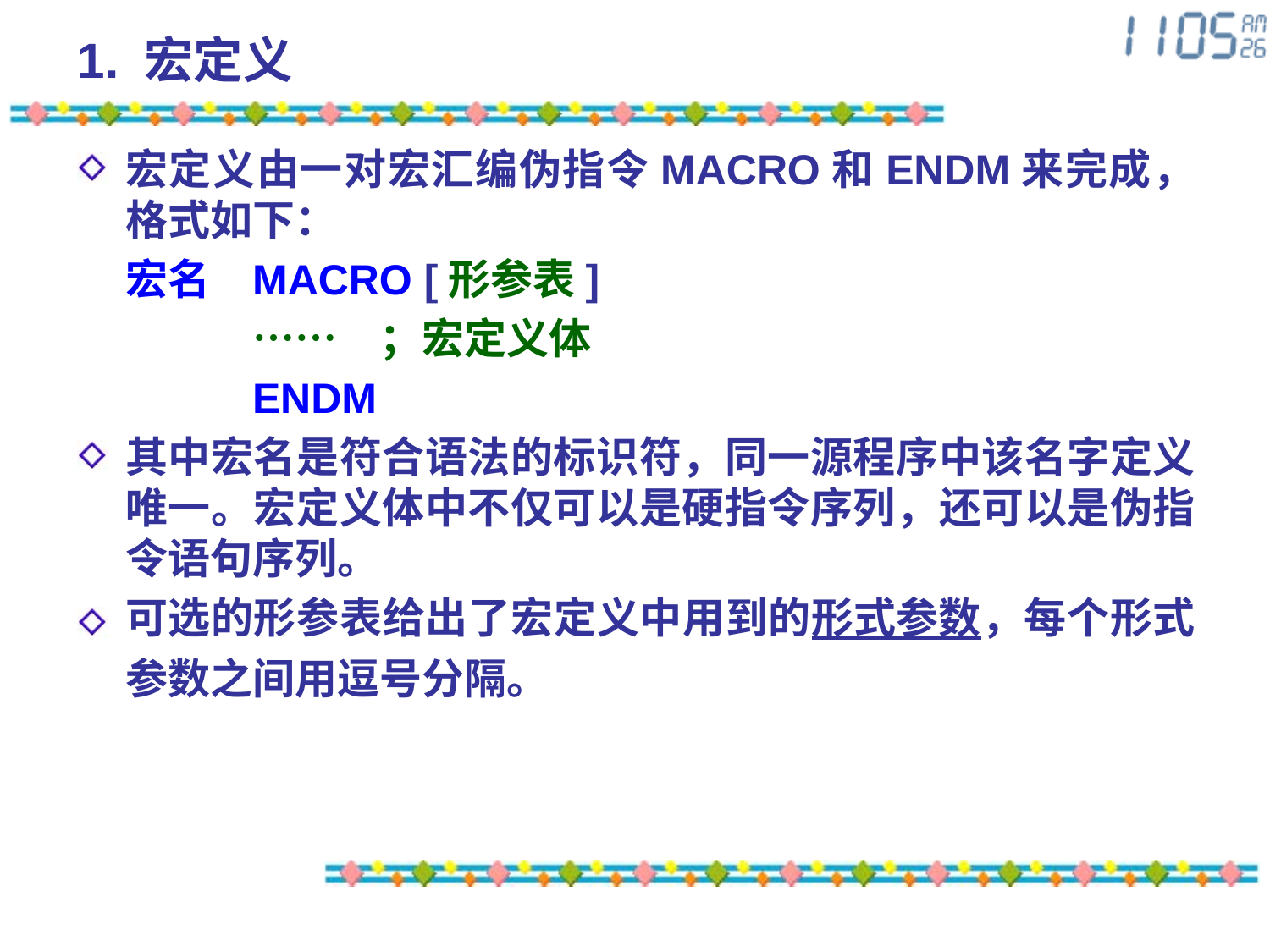

# 1. 宏定义
宏定义由一对宏汇编伪指令MACRO和ENDM来完成，格式如下：
	宏名	MACRO [形参表]
		……	；宏定义体
		ENDM
其中宏名是符合语法的标识符，同一源程序中该名字定义唯一。宏定义体中不仅可以是硬指令序列，还可以是伪指令语句序列。
可选的形参表给出了宏定义中用到的形式参数，每个形式参数之间用逗号分隔。